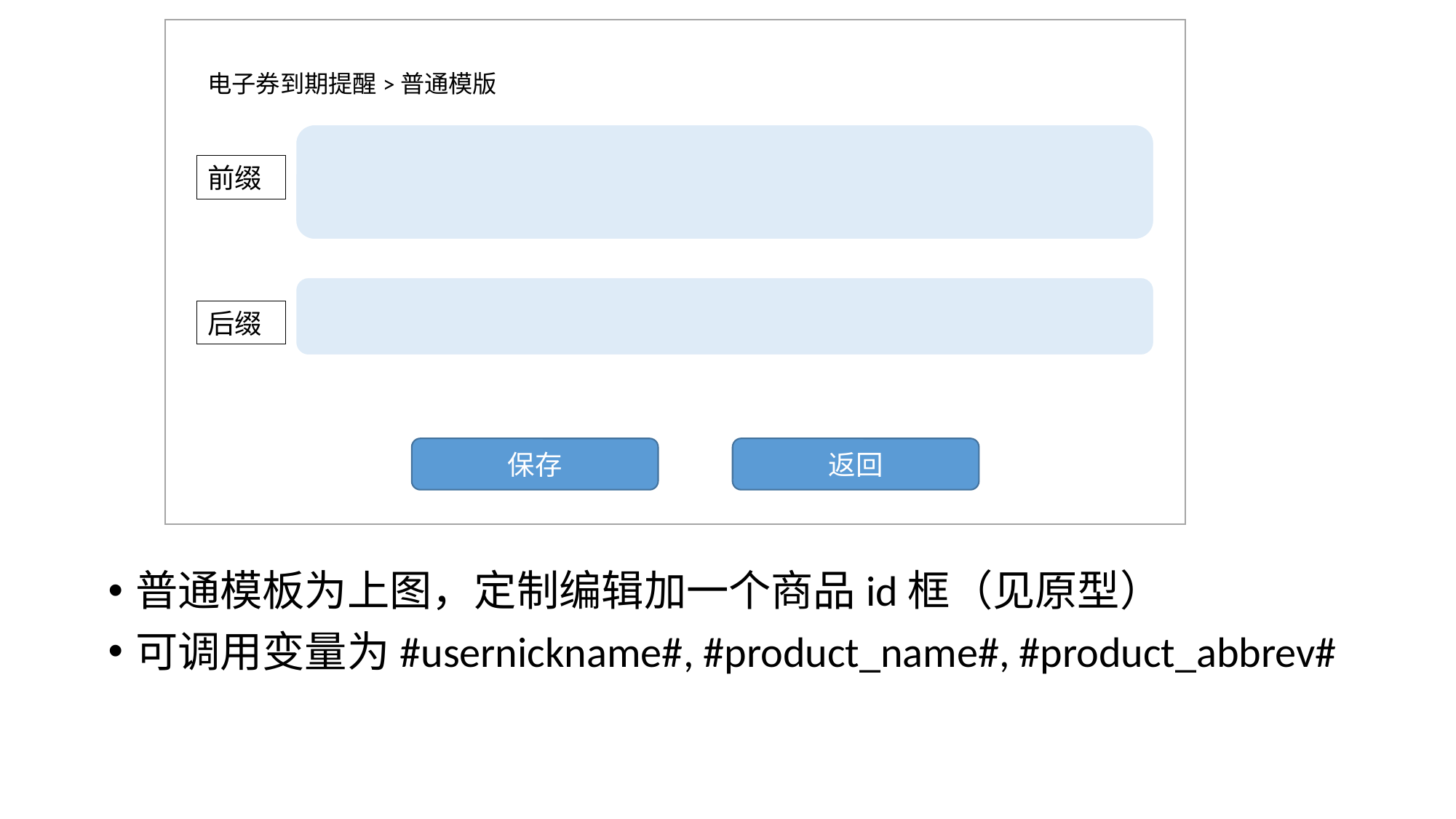

# 电子券到期提醒>普通模版

前缀

后缀
保存
返回
普通模板为上图，定制编辑加一个商品id框（见原型）
可调用变量为#usernickname#, #product_name#, #product_abbrev#